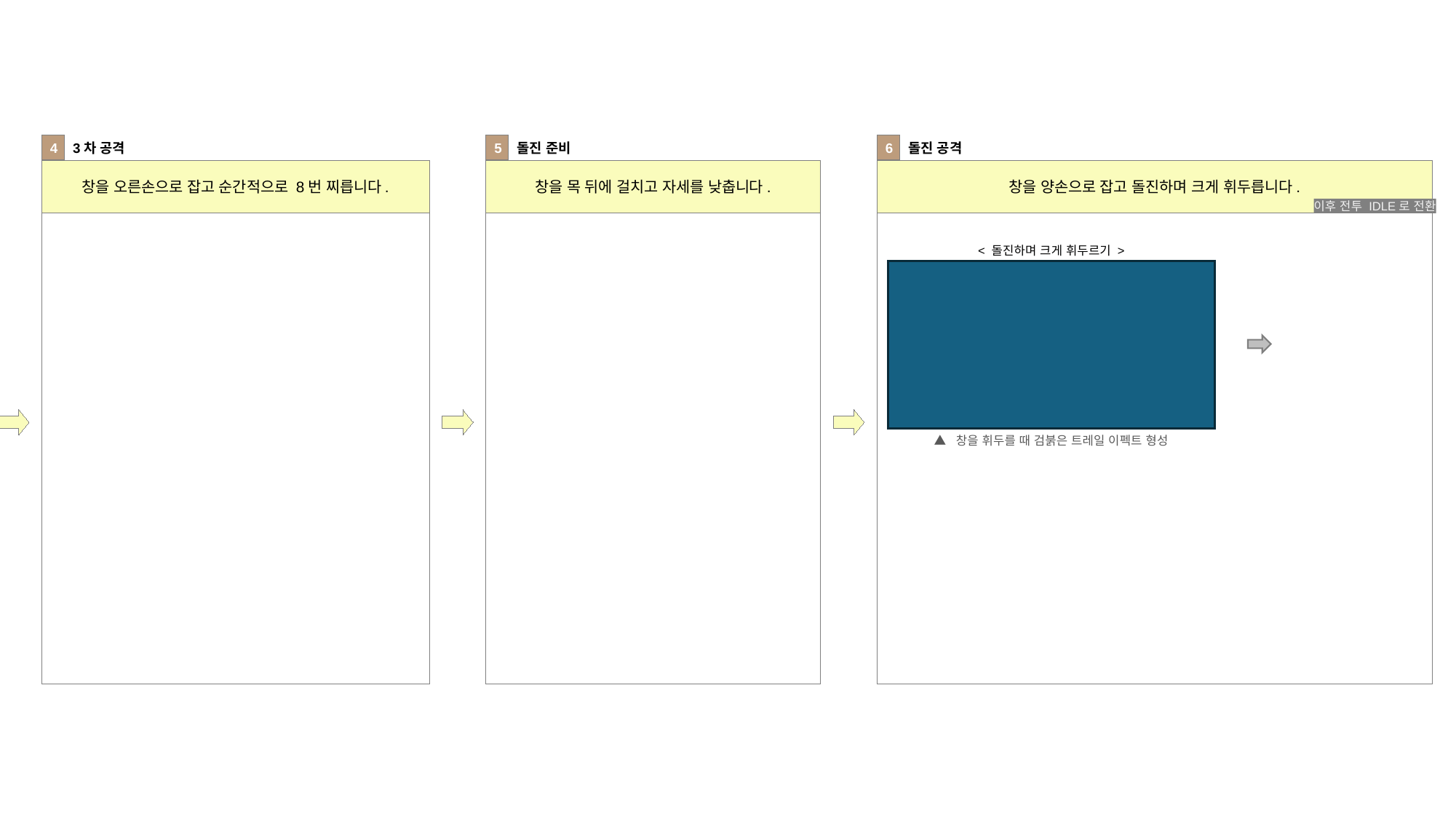

4
3차 공격
5
돌진 준비
6
돌진 공격

창을 오른손으로 잡고 순간적으로 8번 찌릅니다.

창을 목 뒤에 걸치고 자세를 낮춥니다.

창을 양손으로 잡고 돌진하며 크게 휘두릅니다.

이후 전투 IDLE로 전환
< 돌진하며 크게 휘두르기 >

▲  창을 휘두를 때 검붉은 트레일 이펙트 형성